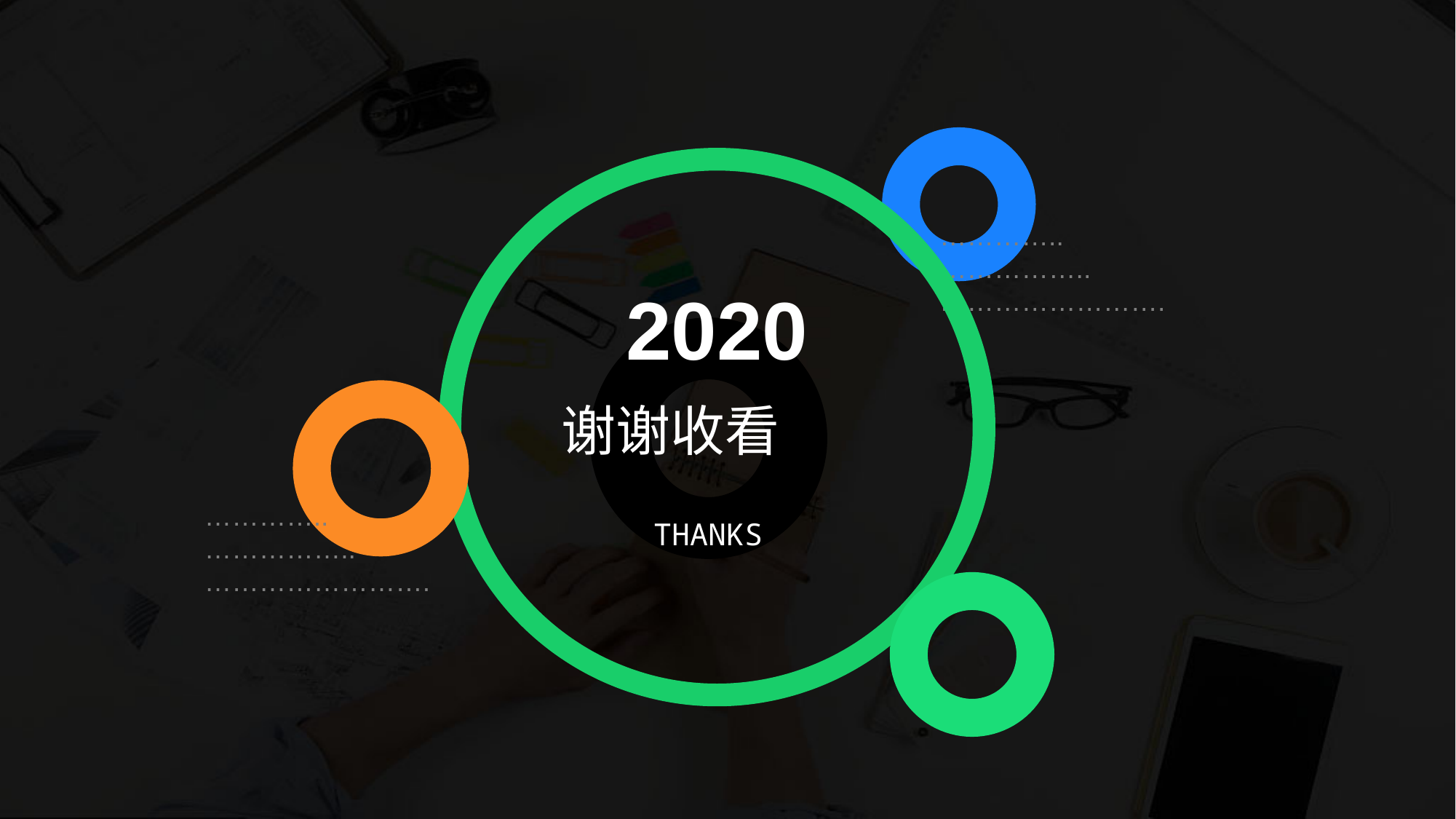

…………..
……………..
…………………….
2020

谢谢收看

…………..
……………..
…………………….
THANKS